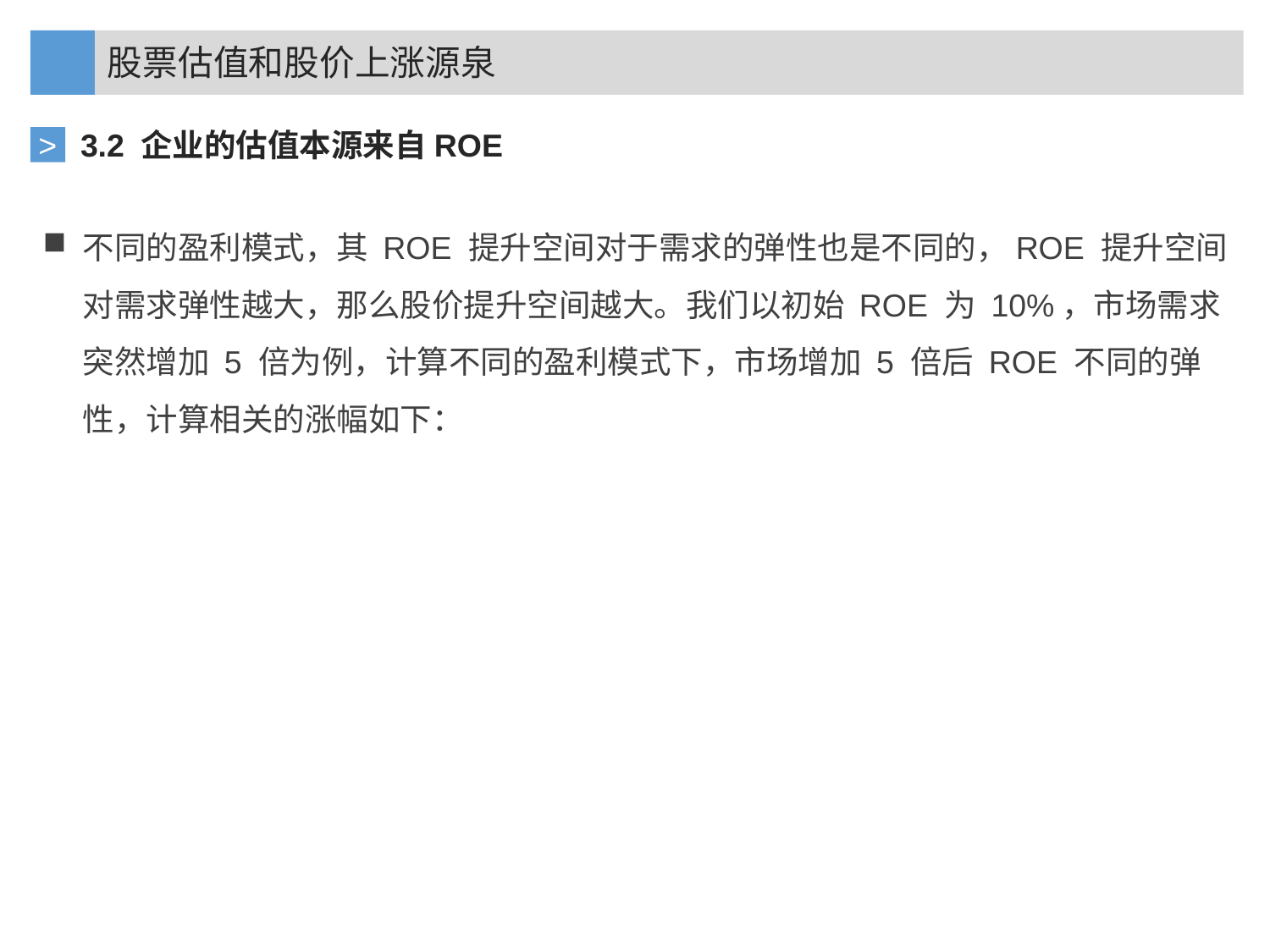

股票估值和股价上涨源泉
3.2 企业的估值本源来自ROE
>
不同的盈利模式，其 ROE 提升空间对于需求的弹性也是不同的，ROE 提升空间对需求弹性越大，那么股价提升空间越大。我们以初始 ROE 为 10%，市场需求突然增加 5 倍为例，计算不同的盈利模式下，市场增加 5 倍后 ROE 不同的弹性，计算相关的涨幅如下：